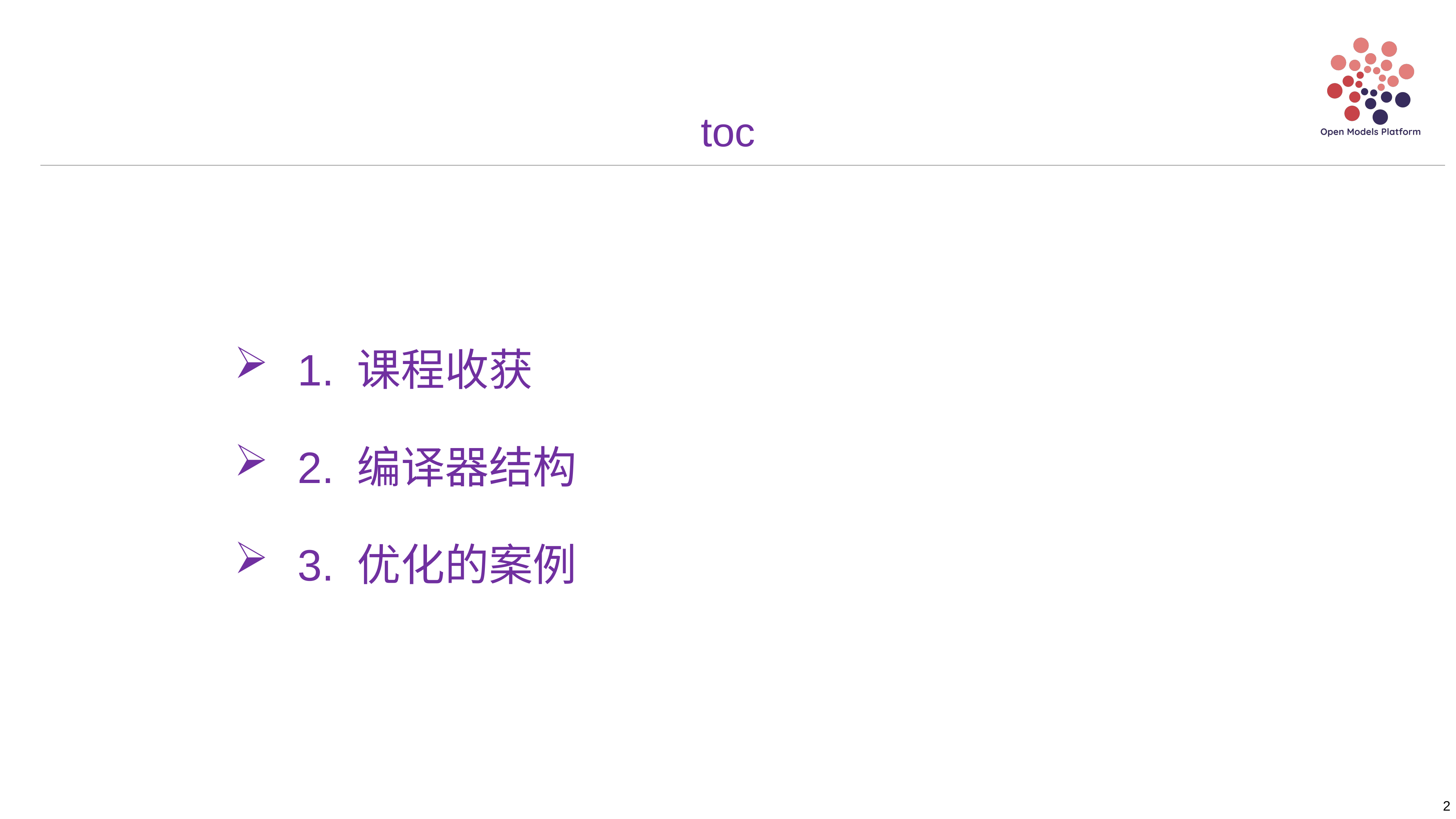

# toc

 1. 课程收获
 2. 编译器结构
 3. 优化的案例
2